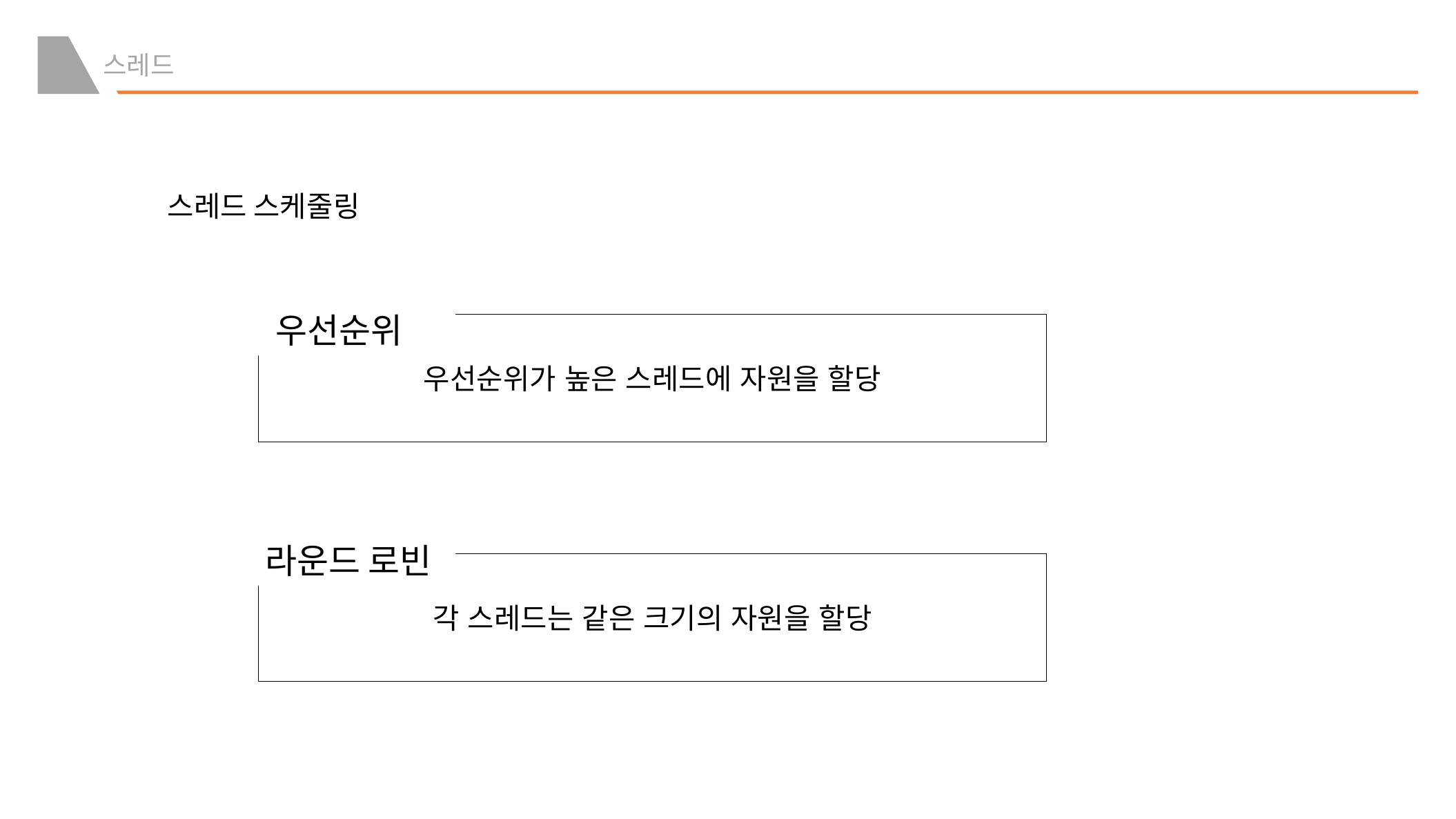

스레드

스레드 스케줄링
우선순위

우선순위가 높은 스레드에 자원을 할당

라운드 로빈

각 스레드는 같은 크기의 자원을 할당